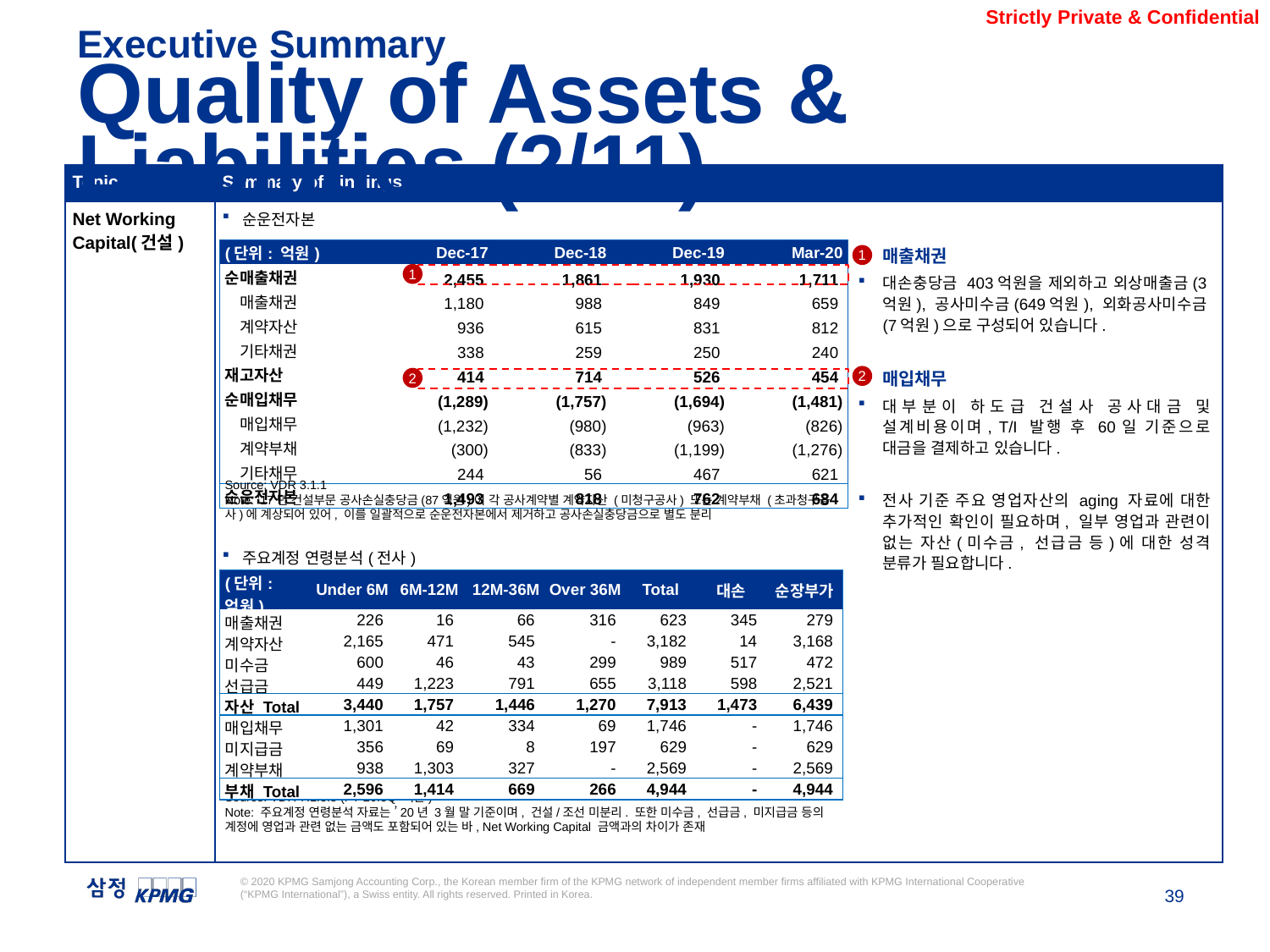

Executive Summary
Quality of Assets & Liabilities (2/11)
| Topic | Summary of Findings |
| --- | --- |
| Net Working Capital(건설) | 순운전자본 주요계정 연령분석(전사) |
매출채권
대손충당금 403억원을 제외하고 외상매출금(3억원), 공사미수금(649억원), 외화공사미수금(7억원)으로 구성되어 있습니다.

매입채무
대부분이 하도급 건설사 공사대금 및 설계비용이며, T/I 발행 후 60일 기준으로 대금을 결제하고 있습니다.

전사 기준 주요 영업자산의 aging 자료에 대한 추가적인 확인이 필요하며, 일부 영업과 관련이 없는 자산(미수금, 선급금 등)에 대한 성격 분류가 필요합니다.
| (단위: 억원) | Dec-17 | Dec-18 | Dec-19 | Mar-20 |
| --- | --- | --- | --- | --- |
| 순매출채권 | 2,455 | 1,861 | 1,930 | 1,711 |
| 매출채권 | 1,180 | 988 | 849 | 659 |
| 계약자산 | 936 | 615 | 831 | 812 |
| 기타채권 | 338 | 259 | 250 | 240 |
| 재고자산 | 414 | 714 | 526 | 454 |
| 순매입채무 | (1,289) | (1,757) | (1,694) | (1,481) |
| 매입채무 | (1,232) | (980) | (963) | (826) |
| 계약부채 | (300) | (833) | (1,199) | (1,276) |
| 기타채무 | 244 | 56 | 467 | 621 |
| 순운전자본 | 1,493 | 818 | 762 | 684 |
1
1

2
2

Source: VDR 3.1.1
Note: ’17년 건설부문 공사손실충당금(87억원)이 각 공사계약별 계약자산 (미청구공사) 또는 계약부채 (초과청구공사)에 계상되어 있어, 이를 일괄적으로 순운전자본에서 제거하고 공사손실충당금으로 별도 분리
| (단위: 억원) | Under 6M | 6M-12M | 12M-36M | Over 36M | Total | 대손 | 순장부가 |
| --- | --- | --- | --- | --- | --- | --- | --- |
| 매출채권 | 226 | 16 | 66 | 316 | 623 | 345 | 279 |
| 계약자산 | 2,165 | 471 | 545 | - | 3,182 | 14 | 3,168 |
| 미수금 | 600 | 46 | 43 | 299 | 989 | 517 | 472 |
| 선급금 | 449 | 1,223 | 791 | 655 | 3,118 | 598 | 2,521 |
| 자산 Total | 3,440 | 1,757 | 1,446 | 1,270 | 7,913 | 1,473 | 6,439 |
| 매입채무 | 1,301 | 42 | 334 | 69 | 1,746 | - | 1,746 |
| 미지급금 | 356 | 69 | 8 | 197 | 629 | - | 629 |
| 계약부채 | 938 | 1,303 | 327 | - | 2,569 | - | 2,569 |
| 부채 Total | 2,596 | 1,414 | 669 | 266 | 4,944 | - | 4,944 |
Source: VDR 7.1.3.8 (FY 20.3Q 기준)
Note: 주요계정 연령분석 자료는 ’20년 3월 말 기준이며, 건설/조선 미분리. 또한 미수금, 선급금, 미지급금 등의 계정에 영업과 관련 없는 금액도 포함되어 있는 바, Net Working Capital 금액과의 차이가 존재